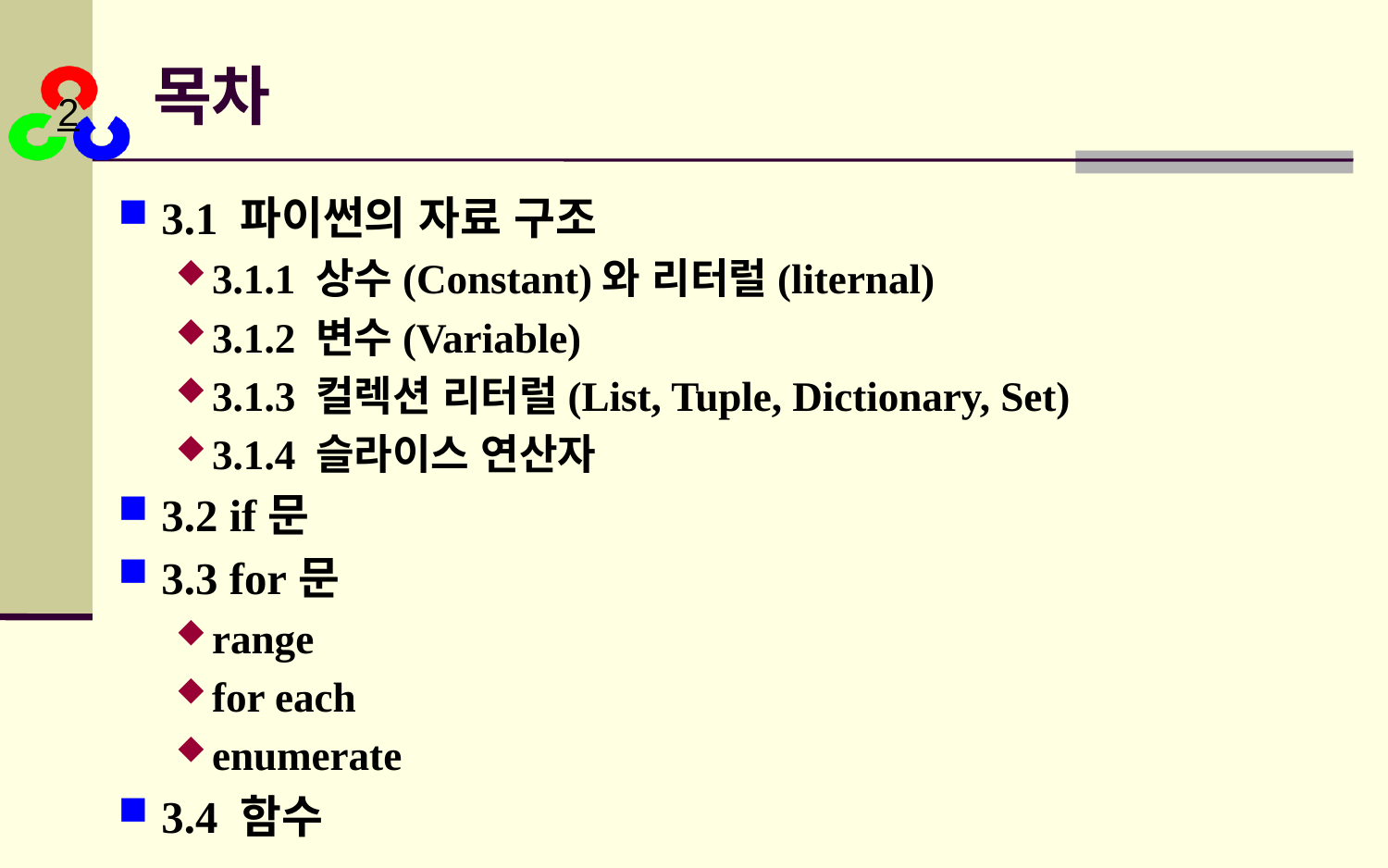

# 목차
3.1 파이썬의 자료 구조
3.1.1 상수(Constant)와 리터럴(liternal)
3.1.2 변수(Variable)
3.1.3 컬렉션 리터럴(List, Tuple, Dictionary, Set)
3.1.4 슬라이스 연산자
3.2 if문
3.3 for문
range
for each
enumerate
3.4 함수